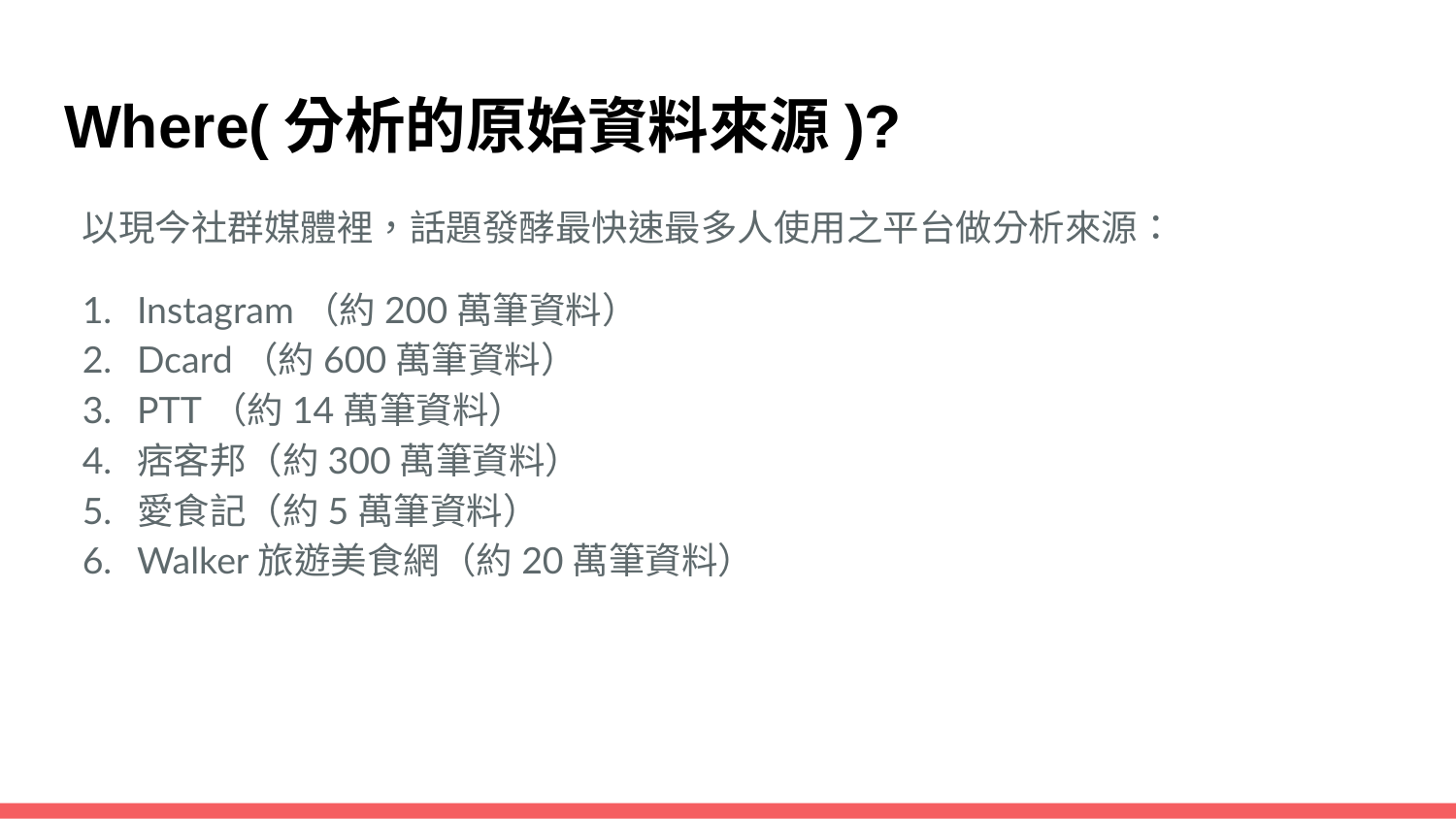

# Where(分析的原始資料來源)?

 以現今社群媒體裡，話題發酵最快速最多人使用之平台做分析來源：
Instagram（約200萬筆資料）
Dcard（約600萬筆資料）
PTT（約14萬筆資料）
痞客邦（約300萬筆資料）
愛食記（約5萬筆資料）
Walker旅遊美食網（約20萬筆資料）